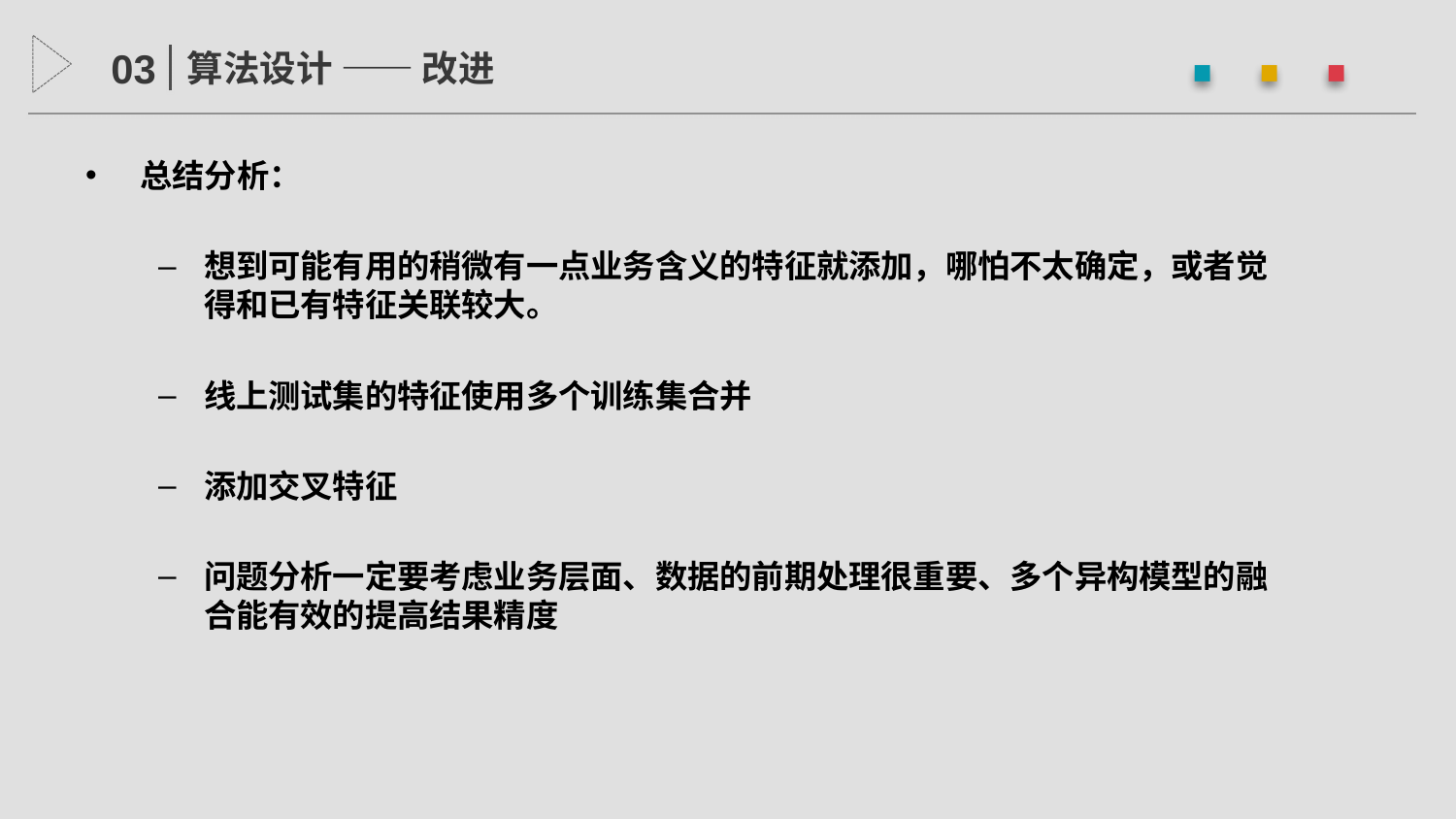

· · ·
03
算法设计 —— 改进

总结分析：

想到可能有用的稍微有一点业务含义的特征就添加，哪怕不太确定，或者觉得和已有特征关联较大。

线上测试集的特征使用多个训练集合并

添加交叉特征

问题分析一定要考虑业务层面、数据的前期处理很重要、多个异构模型的融合能有效的提高结果精度